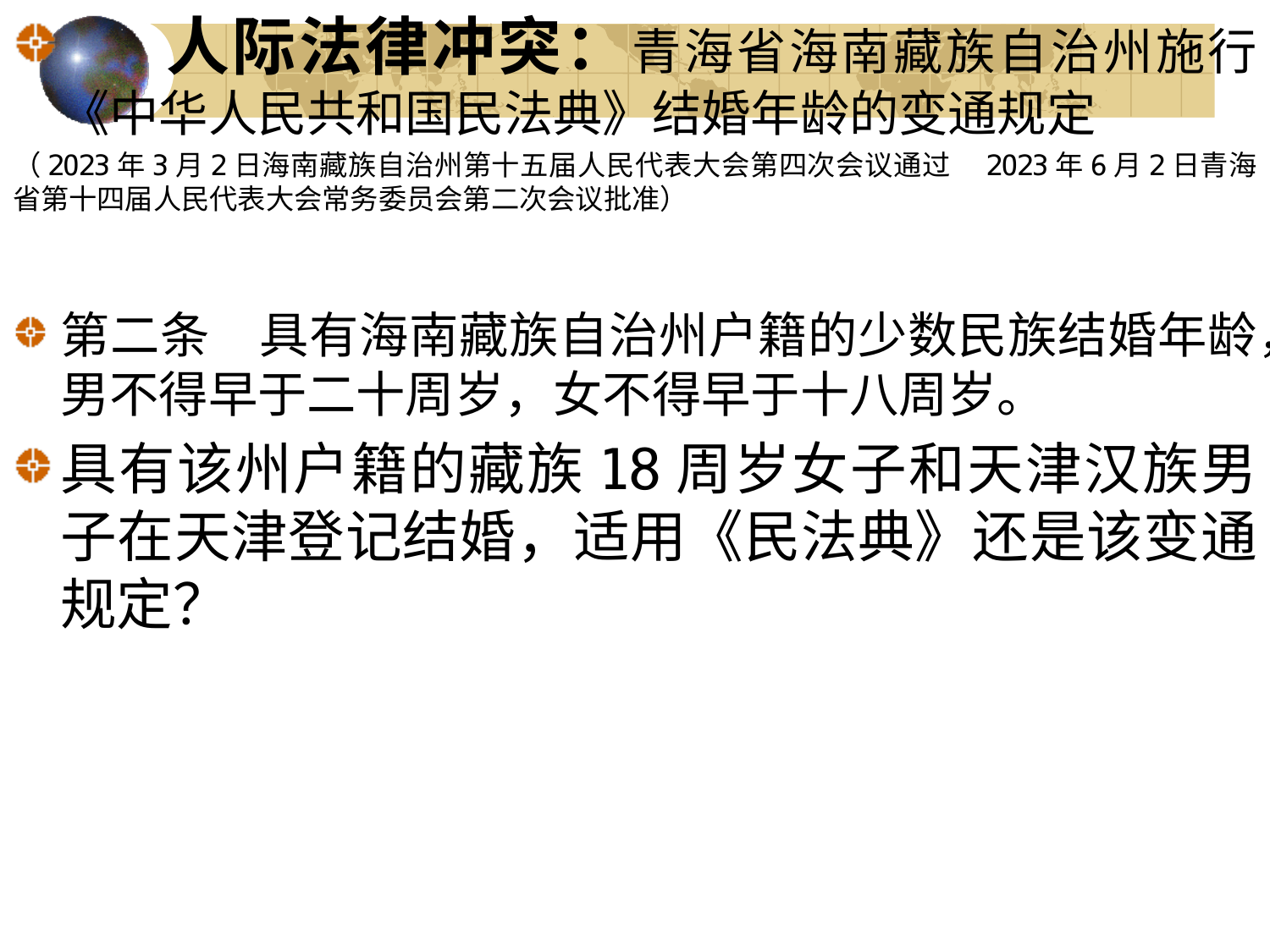

人际法律冲突：青海省海南藏族自治州施行《中华人民共和国民法典》结婚年龄的变通规定
（2023年3月2日海南藏族自治州第十五届人民代表大会第四次会议通过　2023年6月2日青海省第十四届人民代表大会常务委员会第二次会议批准）

第二条　具有海南藏族自治州户籍的少数民族结婚年龄，男不得早于二十周岁，女不得早于十八周岁。
具有该州户籍的藏族18周岁女子和天津汉族男子在天津登记结婚，适用《民法典》还是该变通规定？